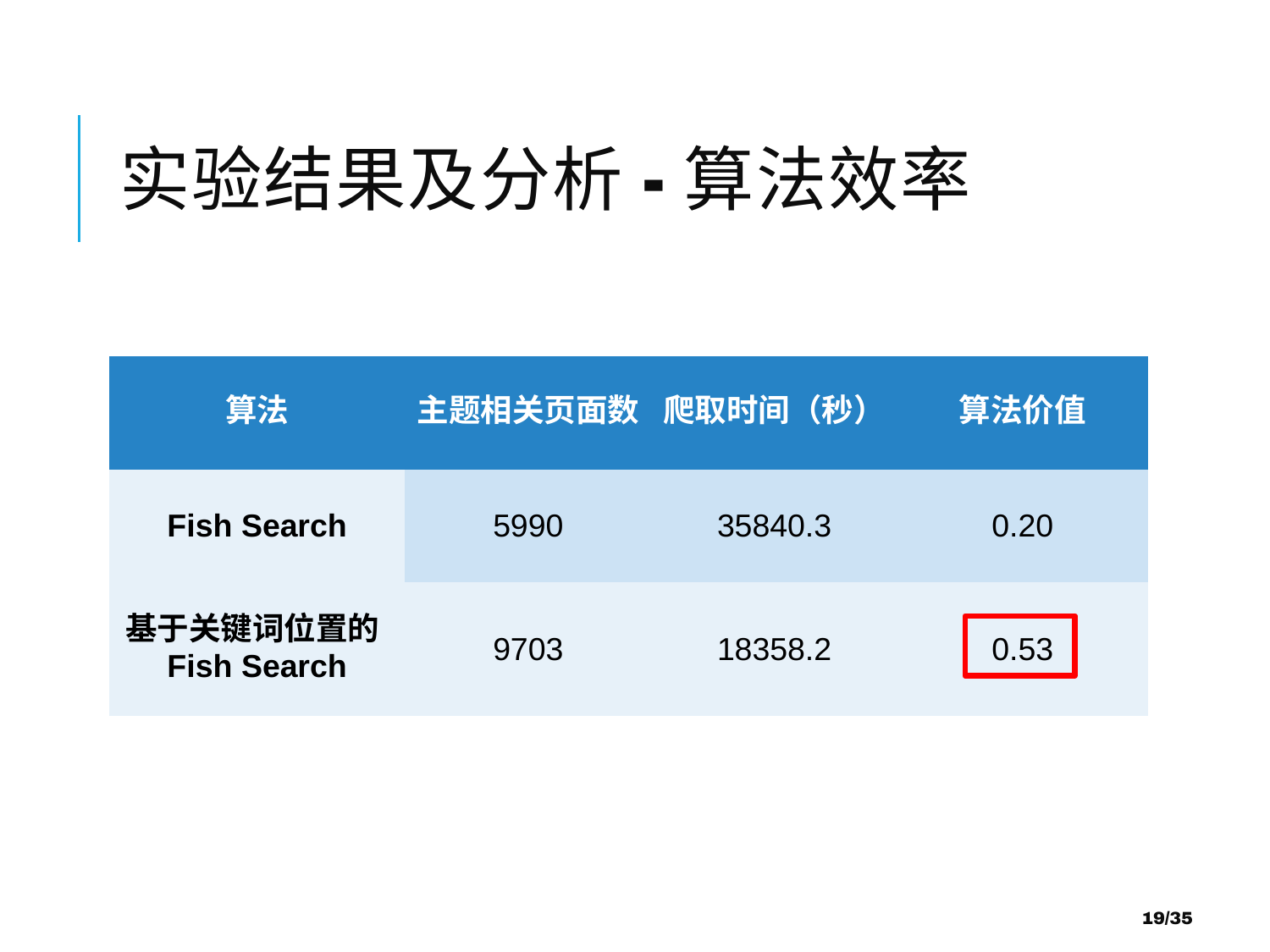

# 实验结果及分析-算法效率
| 算法 | 主题相关页面数 | 爬取时间（秒） | 算法价值 |
| --- | --- | --- | --- |
| Fish Search | 5990 | 35840.3 | 0.20 |
| 基于关键词位置的Fish Search | 9703 | 18358.2 | 0.53 |

19/35